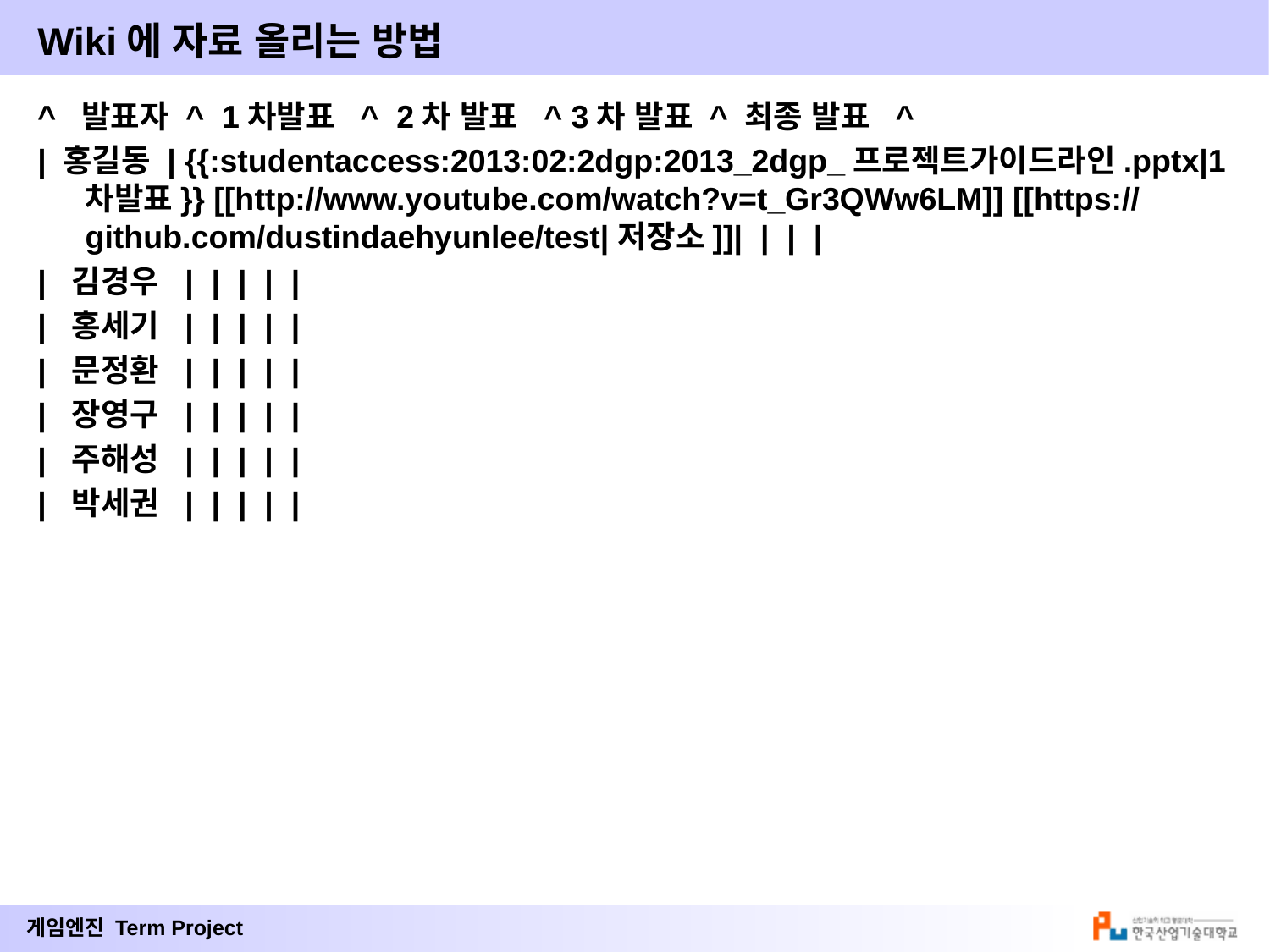

Wiki에 자료 올리는 방법
^  발표자 ^  1차발표  ^  2차 발표  ^ 3차 발표 ^ 최종 발표  ^
| 홍길동 | {{:studentaccess:2013:02:2dgp:2013_2dgp_프로젝트가이드라인.pptx|1차발표}} [[http://www.youtube.com/watch?v=t_Gr3QWw6LM]] [[https://github.com/dustindaehyunlee/test|저장소]]|  |  |  |
|  김경우  |  |  |  |  |
|  홍세기  |  |  |  |  |
|  문정환  |  |  |  |  |
|  장영구  |  |  |  |  |
|  주해성  |  |  |  |  |
|  박세권  |  |  |  |  |